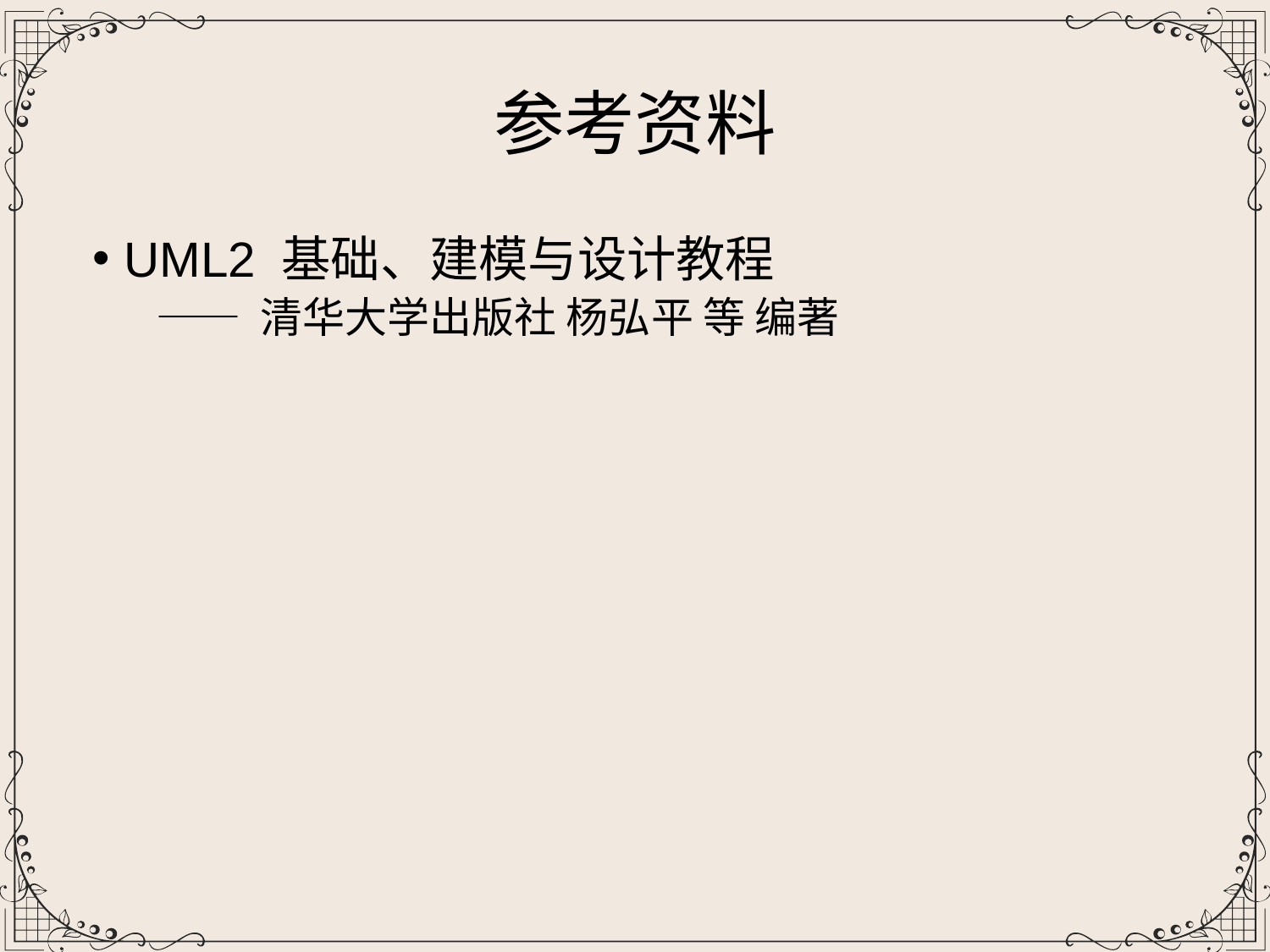

参考资料
UML2 基础、建模与设计教程
—— 清华大学出版社 杨弘平 等 编著